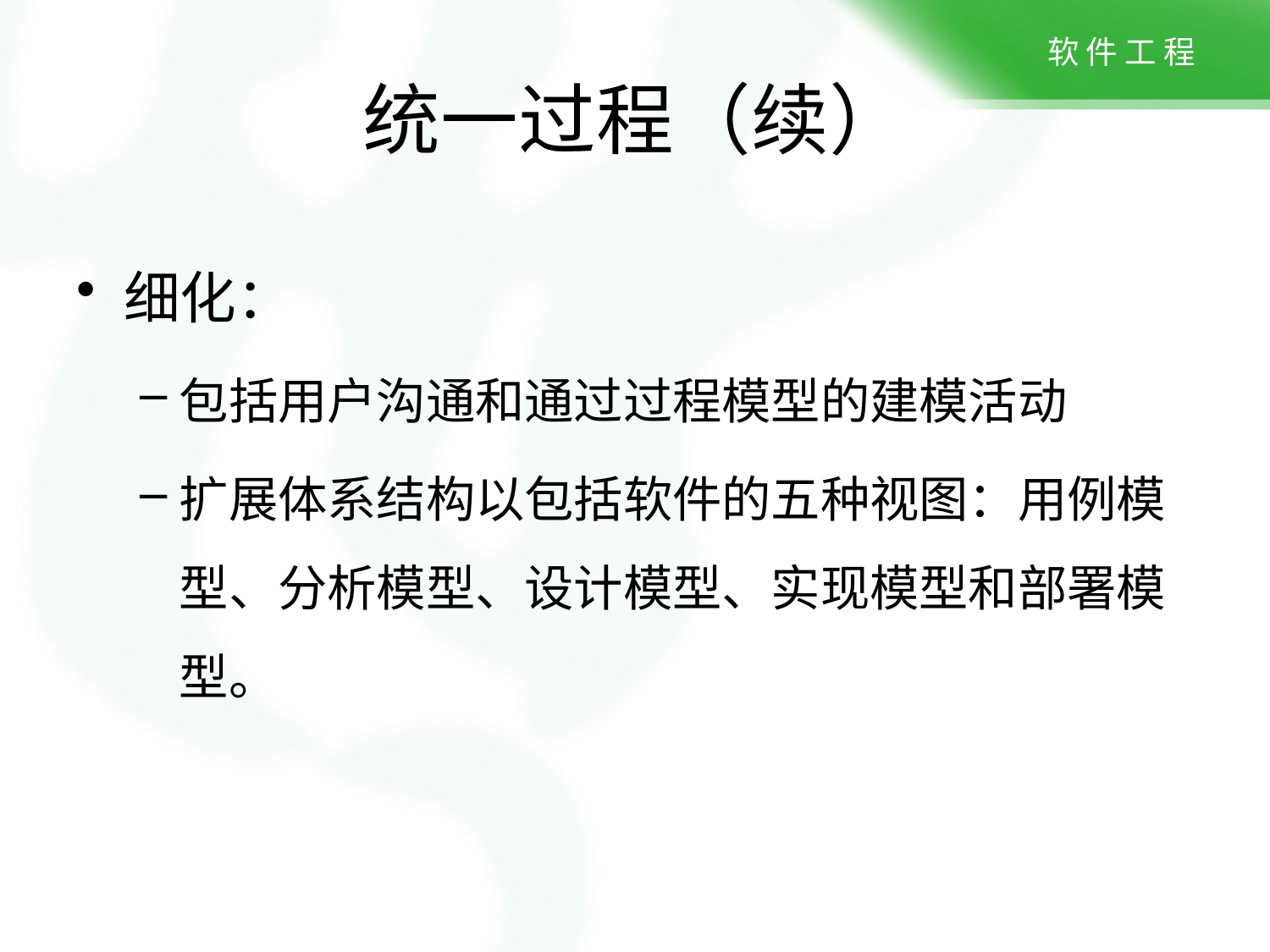

# 统一过程（续）
细化：
包括用户沟通和通过过程模型的建模活动
扩展体系结构以包括软件的五种视图：用例模型、分析模型、设计模型、实现模型和部署模型。